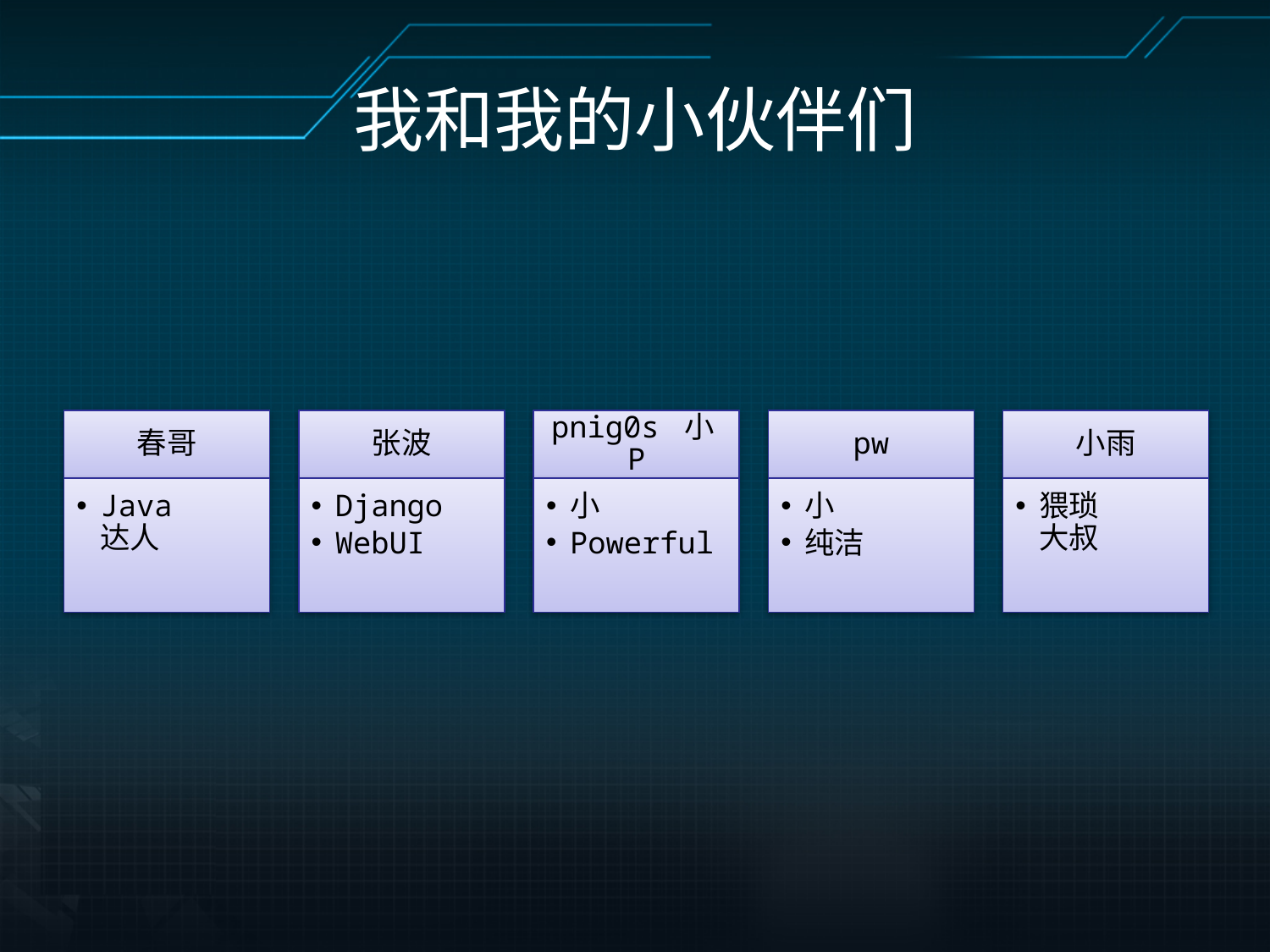

# 我和我的小伙伴们
春哥
Java
达人
张波
Django
WebUI
pnig0s 小P
小
Powerful
pw
小
纯洁
小雨
猥琐
大叔